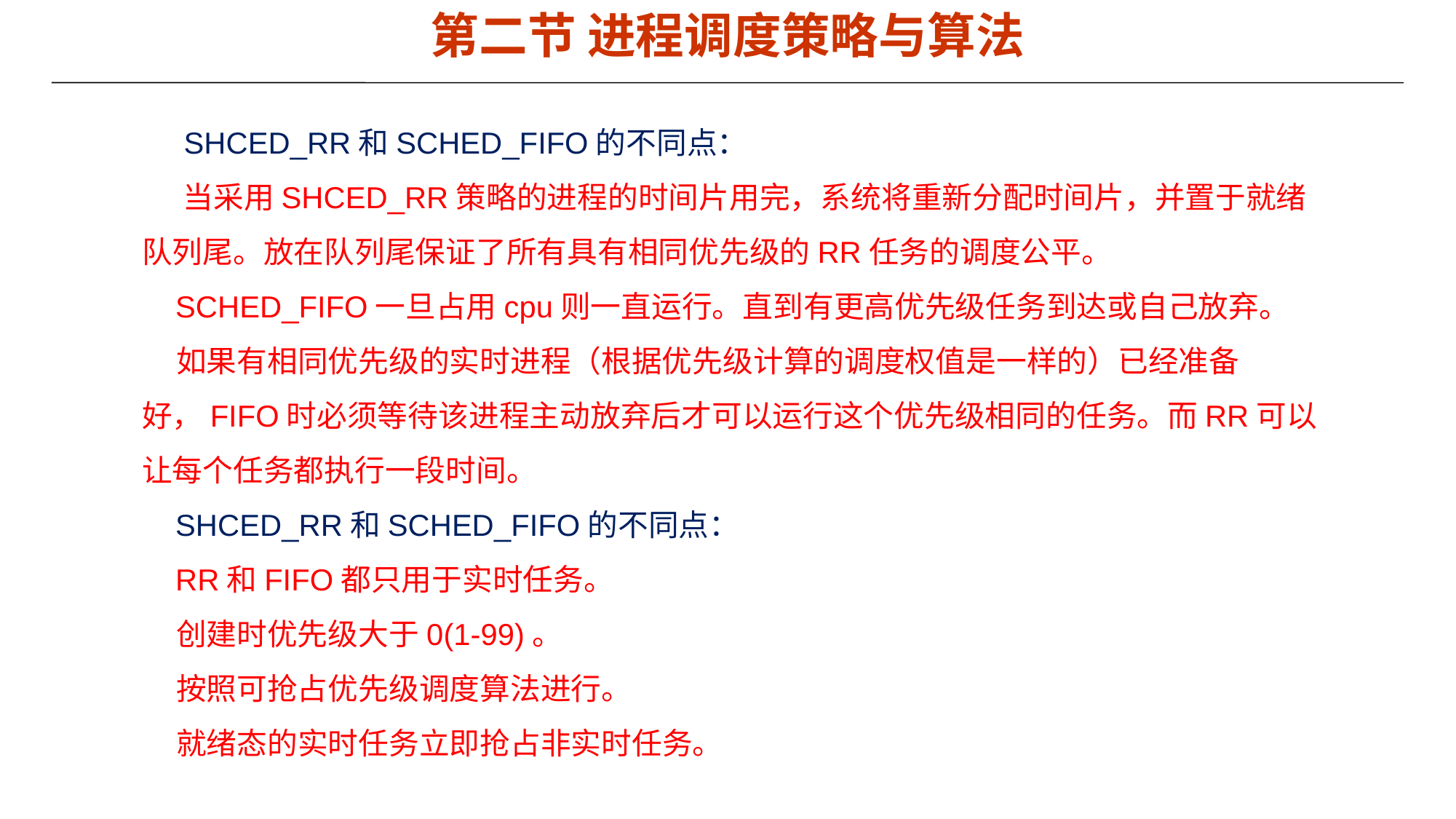

第二节 进程调度策略与算法

     SHCED_RR和SCHED_FIFO的不同点：
     当采用SHCED_RR策略的进程的时间片用完，系统将重新分配时间片，并置于就绪队列尾。放在队列尾保证了所有具有相同优先级的RR任务的调度公平。
    SCHED_FIFO一旦占用cpu则一直运行。直到有更高优先级任务到达或自己放弃。
    如果有相同优先级的实时进程（根据优先级计算的调度权值是一样的）已经准备好，FIFO时必须等待该进程主动放弃后才可以运行这个优先级相同的任务。而RR可以让每个任务都执行一段时间。
    SHCED_RR和SCHED_FIFO的不同点：
    RR和FIFO都只用于实时任务。
    创建时优先级大于0(1-99)。
    按照可抢占优先级调度算法进行。
    就绪态的实时任务立即抢占非实时任务。